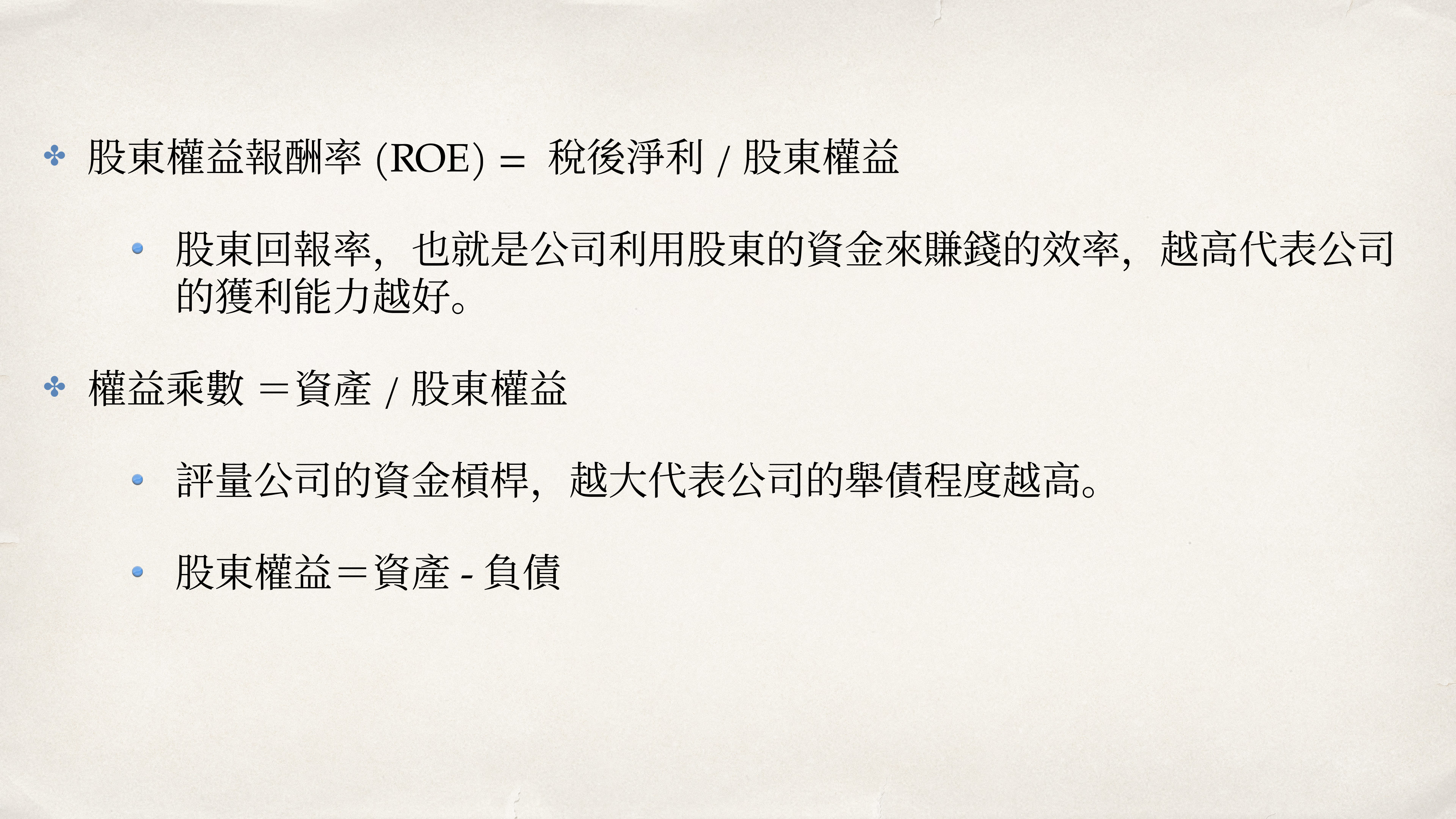

股東權益報酬率(ROE) = 稅後淨利/股東權益
股東回報率，也就是公司利用股東的資金來賺錢的效率，越高代表公司的獲利能力越好。
權益乘數 ＝資產/股東權益
評量公司的資金槓桿，越大代表公司的舉債程度越高。
股東權益＝資產-負債